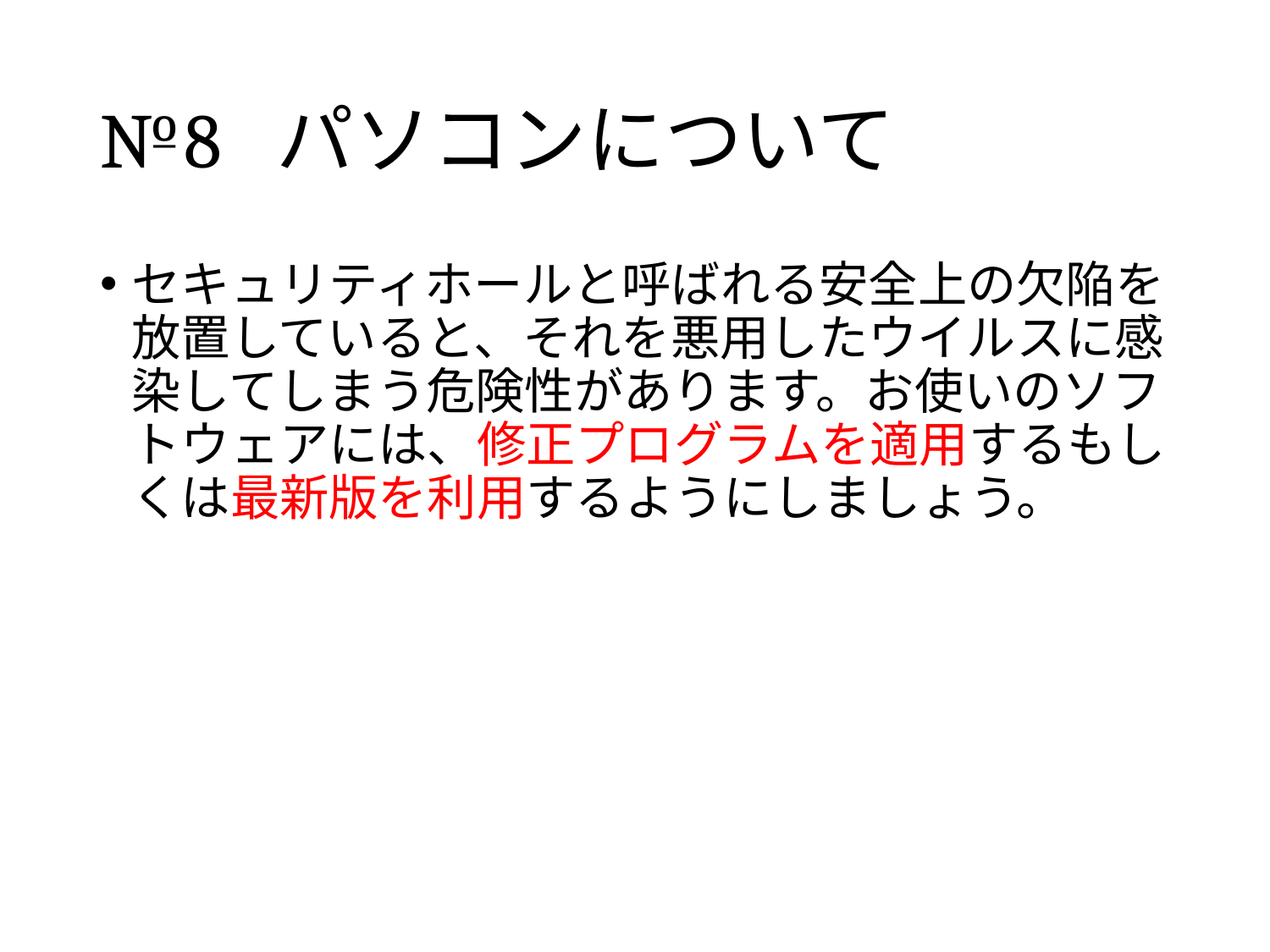

# №8  パソコンについて
セキュリティホールと呼ばれる安全上の欠陥を放置していると、それを悪用したウイルスに感染してしまう危険性があります。お使いのソフトウェアには、修正プログラムを適用するもしくは最新版を利用するようにしましょう。